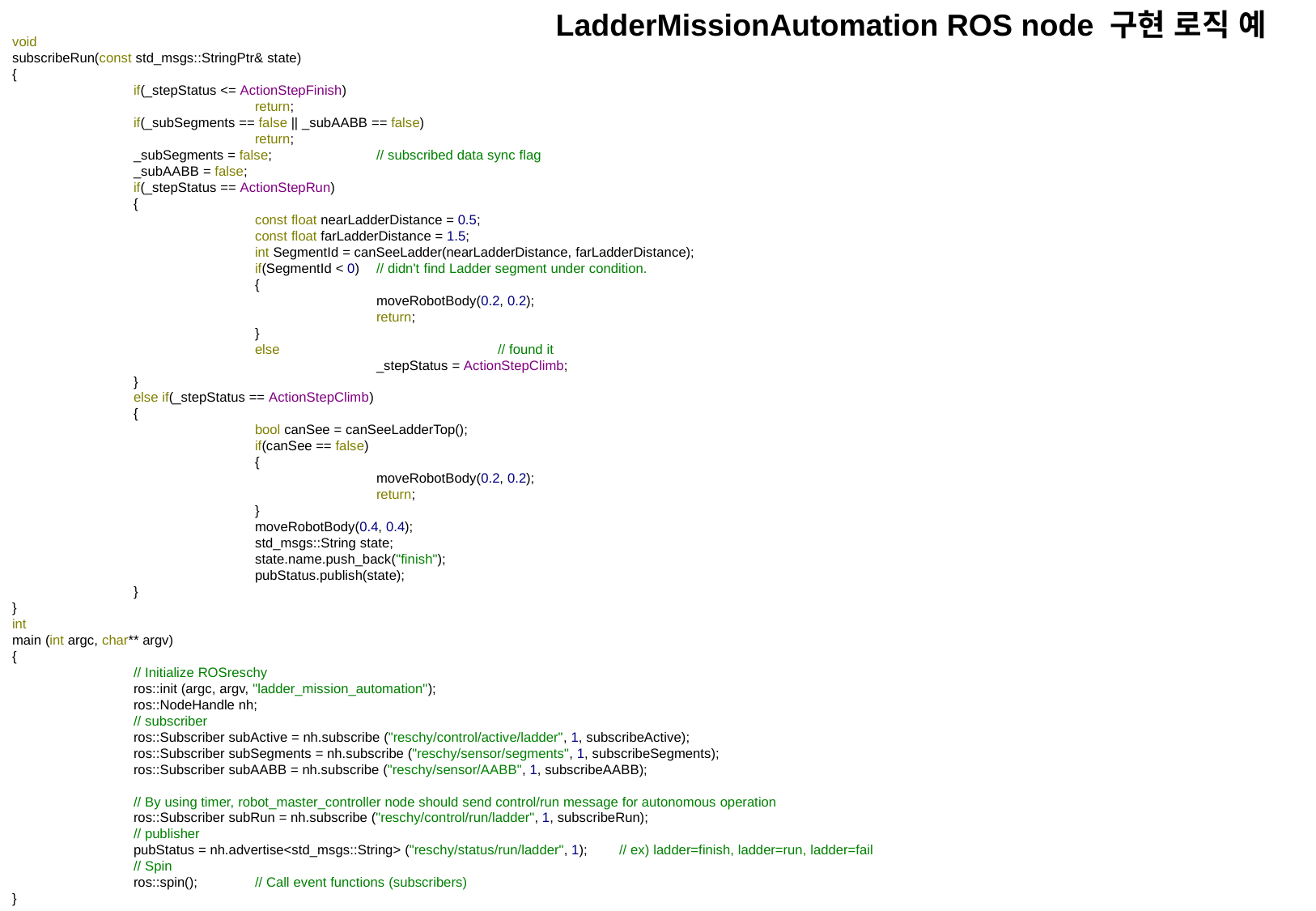

LadderMissionAutomation ROS node 구현 로직 예
void
subscribeRun(const std_msgs::StringPtr& state)
{
	if(_stepStatus <= ActionStepFinish)
		return;
	if(_subSegments == false || _subAABB == false)
		return;
	_subSegments = false;	// subscribed data sync flag
	_subAABB = false;
	if(_stepStatus == ActionStepRun)
	{
		const float nearLadderDistance = 0.5;
		const float farLadderDistance = 1.5;
		int SegmentId = canSeeLadder(nearLadderDistance, farLadderDistance);
		if(SegmentId < 0)	// didn't find Ladder segment under condition.
		{
			moveRobotBody(0.2, 0.2);
			return;
		}
		else		// found it
			_stepStatus = ActionStepClimb;
	}
	else if(_stepStatus == ActionStepClimb)
	{
		bool canSee = canSeeLadderTop();
		if(canSee == false)
		{
			moveRobotBody(0.2, 0.2);
			return;
		}
		moveRobotBody(0.4, 0.4);
		std_msgs::String state;
		state.name.push_back("finish");
		pubStatus.publish(state);
	}
}
int
main (int argc, char** argv)
{
	// Initialize ROSreschy
	ros::init (argc, argv, "ladder_mission_automation");
	ros::NodeHandle nh;
	// subscriber
	ros::Subscriber subActive = nh.subscribe ("reschy/control/active/ladder", 1, subscribeActive);
	ros::Subscriber subSegments = nh.subscribe ("reschy/sensor/segments", 1, subscribeSegments);
	ros::Subscriber subAABB = nh.subscribe ("reschy/sensor/AABB", 1, subscribeAABB);

	// By using timer, robot_master_controller node should send control/run message for autonomous operation
  	ros::Subscriber subRun = nh.subscribe ("reschy/control/run/ladder", 1, subscribeRun);
	// publisher
  	pubStatus = nh.advertise<std_msgs::String> ("reschy/status/run/ladder", 1);	// ex) ladder=finish, ladder=run, ladder=fail
	// Spin
	ros::spin();	// Call event functions (subscribers)
}